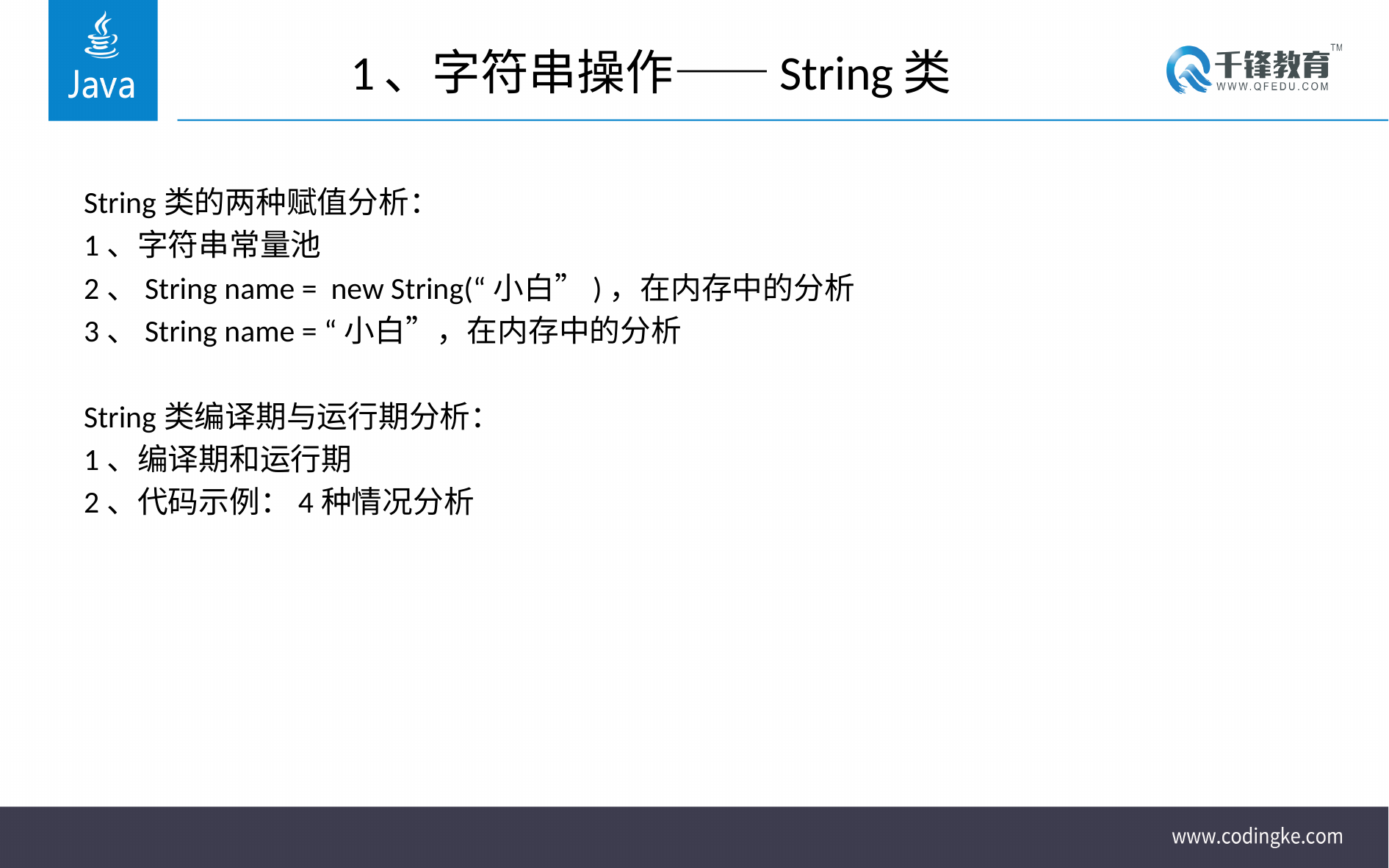

# 1、字符串操作——String类
String类的两种赋值分析：
1、字符串常量池
2、String name =  new String(“小白”)，在内存中的分析
3、String name = “小白”，在内存中的分析

String类编译期与运行期分析：
1、编译期和运行期
2、代码示例：4种情况分析